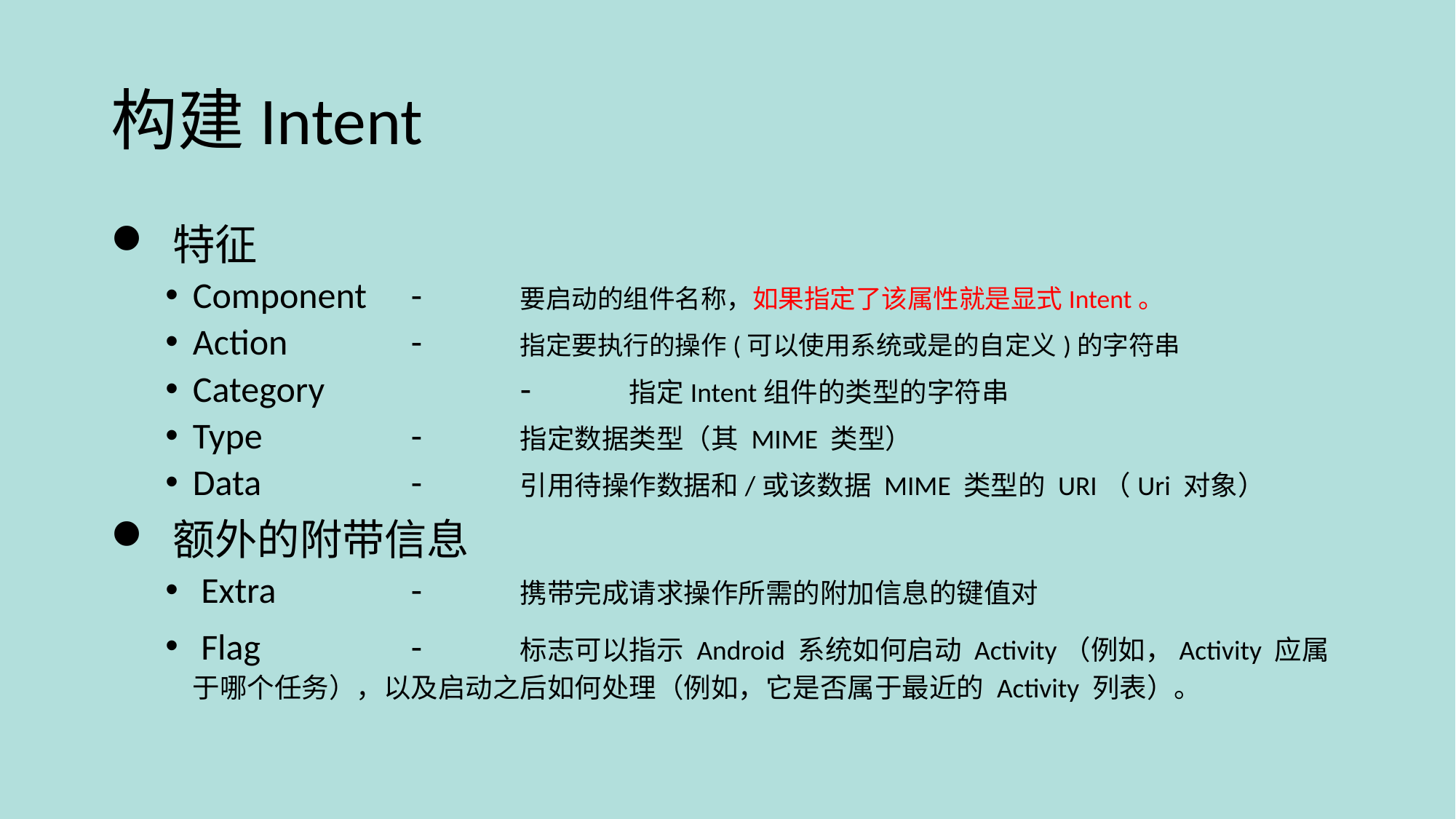

# 构建Intent
 特征
Component	-	要启动的组件名称，如果指定了该属性就是显式Intent。
Action		-	指定要执行的操作(可以使用系统或是的自定义)的字符串
Category		-	指定Intent组件的类型的字符串
Type		-	指定数据类型（其 MIME 类型）
Data		-	引用待操作数据和/或该数据 MIME 类型的 URI（Uri 对象）
 额外的附带信息
 Extra		-	携带完成请求操作所需的附加信息的键值对
 Flag		-	标志可以指示 Android 系统如何启动 Activity（例如，Activity 应属于哪个任务），以及启动之后如何处理（例如，它是否属于最近的 Activity 列表）。